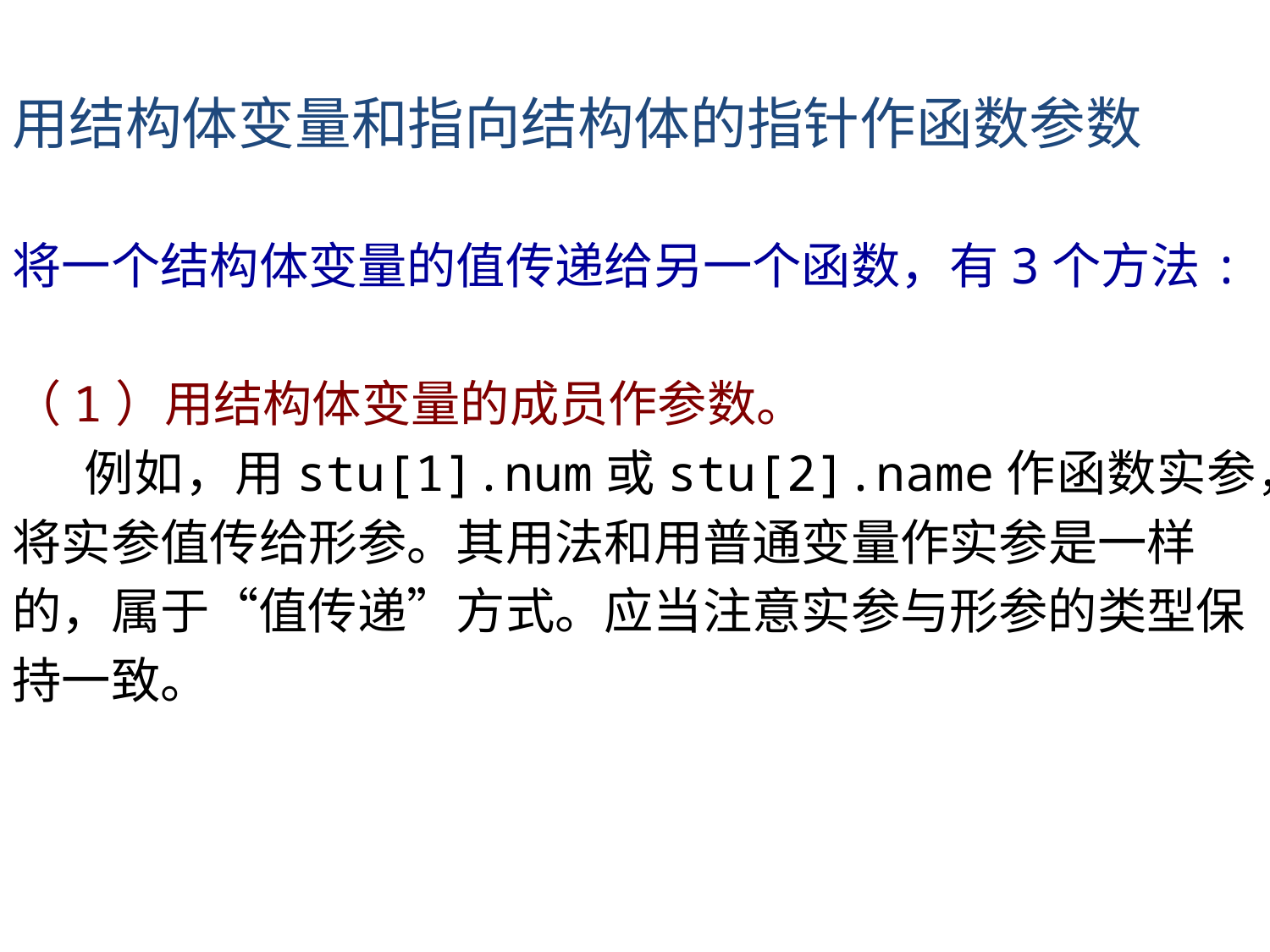

用结构体变量和指向结构体的指针作函数参数

将一个结构体变量的值传递给另一个函数，有3个方法:

（1）用结构体变量的成员作参数。
     例如，用stu[1].num或stu[2].name作函数实参，
将实参值传给形参。其用法和用普通变量作实参是一样
的，属于“值传递”方式。应当注意实参与形参的类型保
持一致。